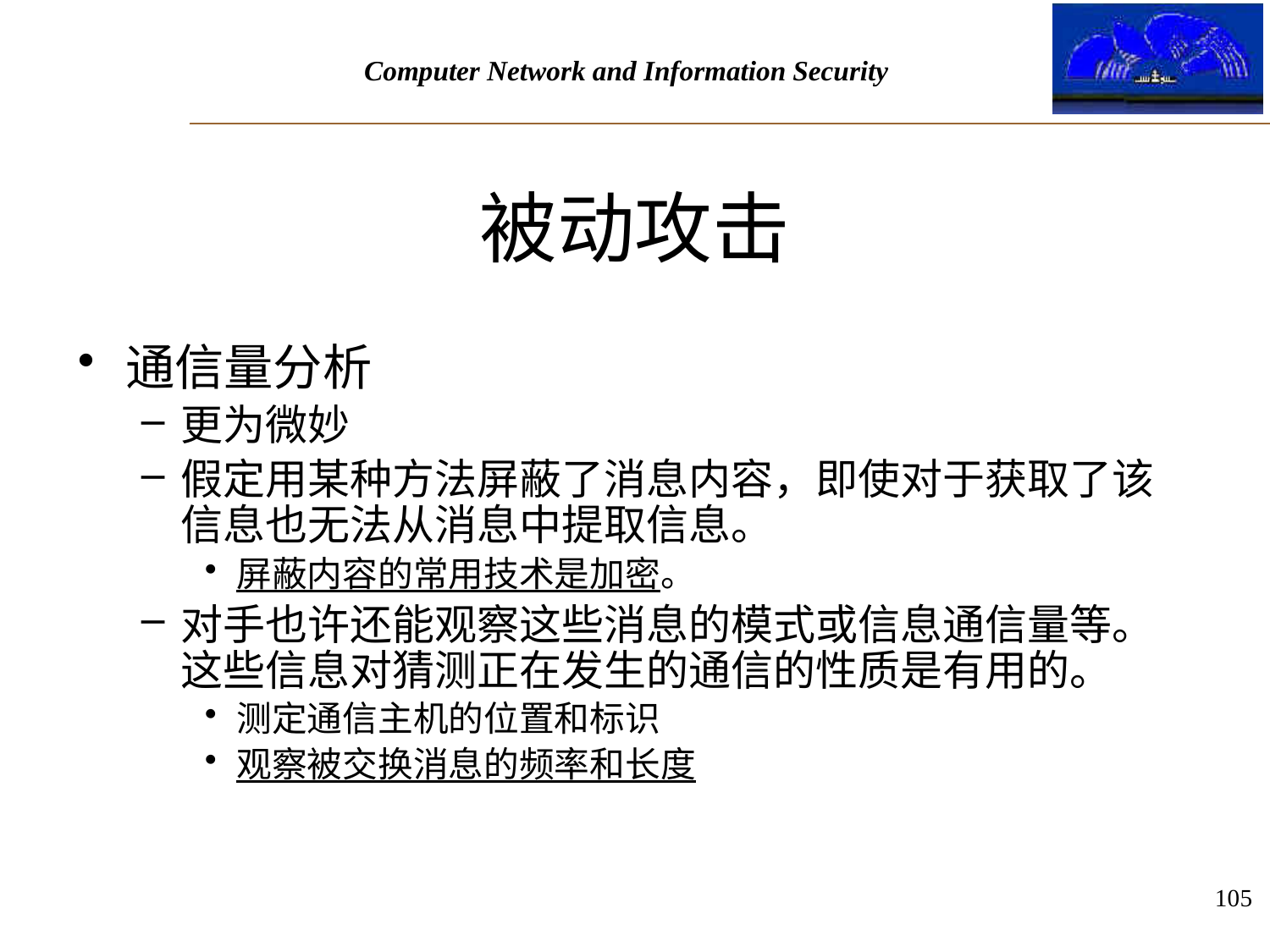

# 被动攻击
通信量分析
更为微妙
假定用某种方法屏蔽了消息内容，即使对于获取了该信息也无法从消息中提取信息。
屏蔽内容的常用技术是加密。
对手也许还能观察这些消息的模式或信息通信量等。这些信息对猜测正在发生的通信的性质是有用的。
测定通信主机的位置和标识
观察被交换消息的频率和长度

105